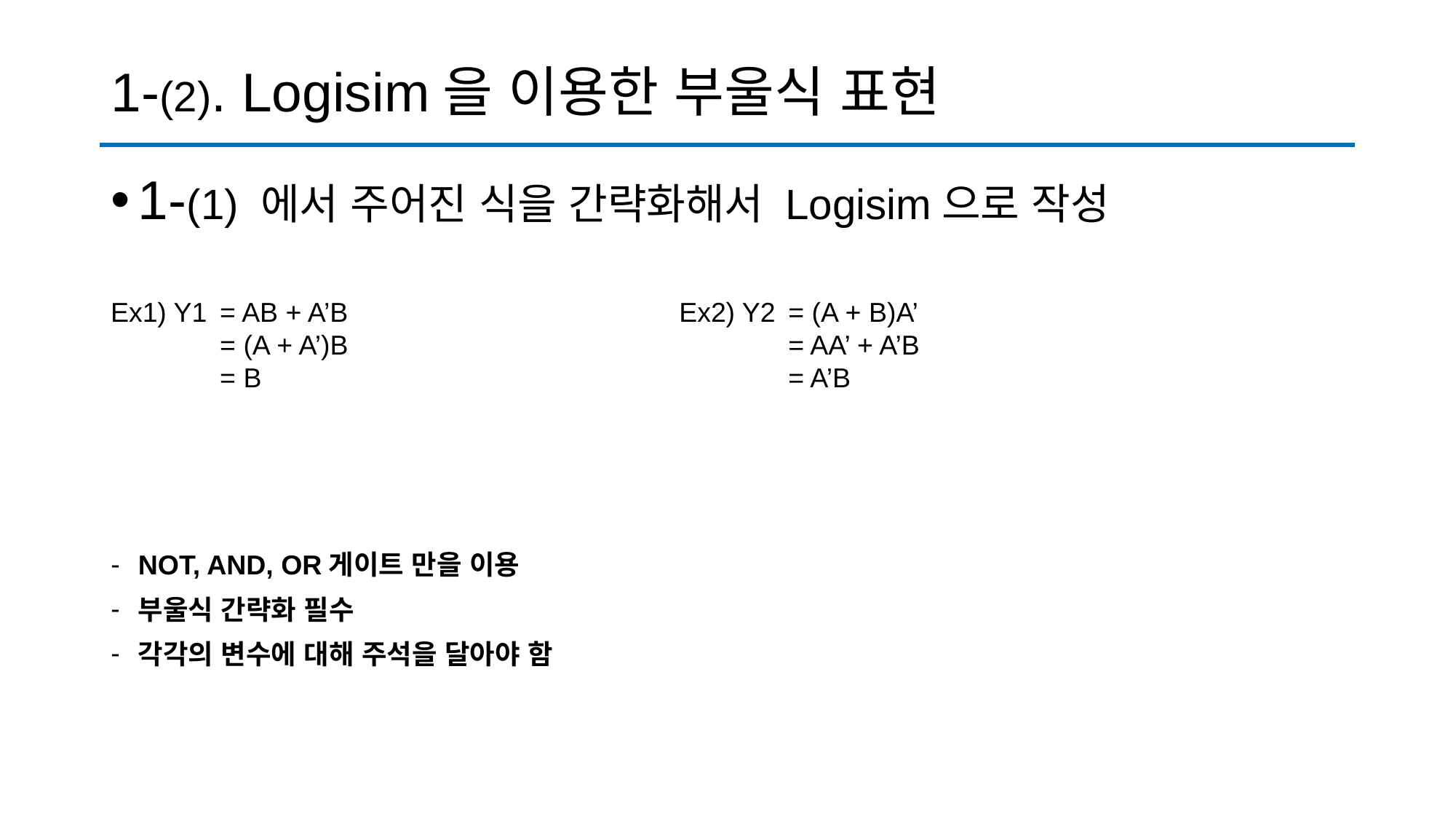

# 1-(2). Logisim을 이용한 부울식 표현
1-(1) 에서 주어진 식을 간략화해서 Logisim으로 작성

NOT, AND, OR게이트 만을 이용
부울식 간략화 필수
각각의 변수에 대해 주석을 달아야 함

Ex1) Y1 	= AB + A’B
	= (A + A’)B
	= B
Ex2) Y2 	= (A + B)A’
	= AA’ + A’B
	= A’B